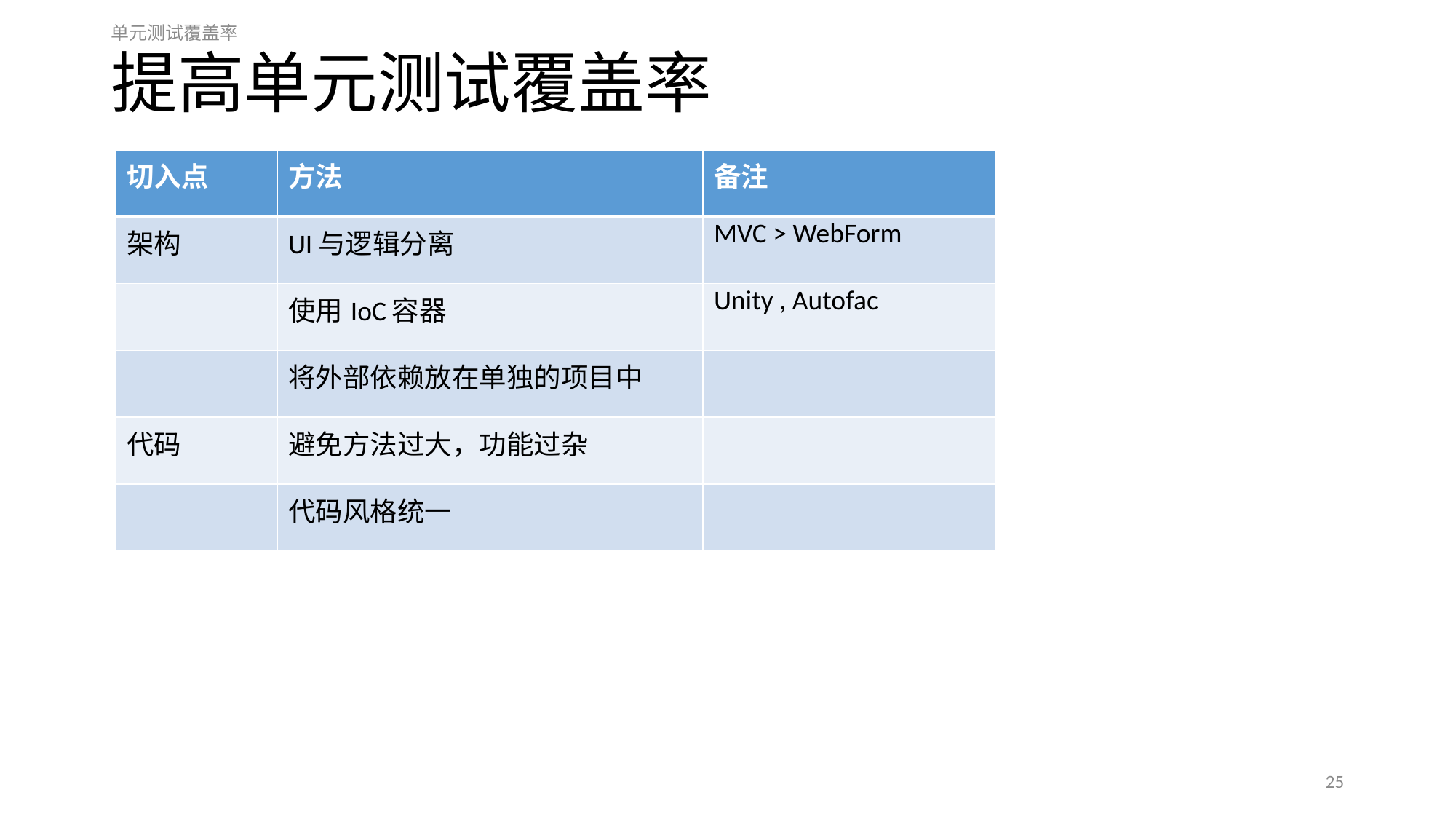

单元测试覆盖率
# 提高单元测试覆盖率
| 切入点 | 方法 | 备注 |
| --- | --- | --- |
| 架构 | UI与逻辑分离 | MVC > WebForm |
|  | 使用IoC容器 | Unity , Autofac |
|  | 将外部依赖放在单独的项目中 |  |
| 代码 | 避免方法过大，功能过杂 |  |
|  | 代码风格统一 |  |
25